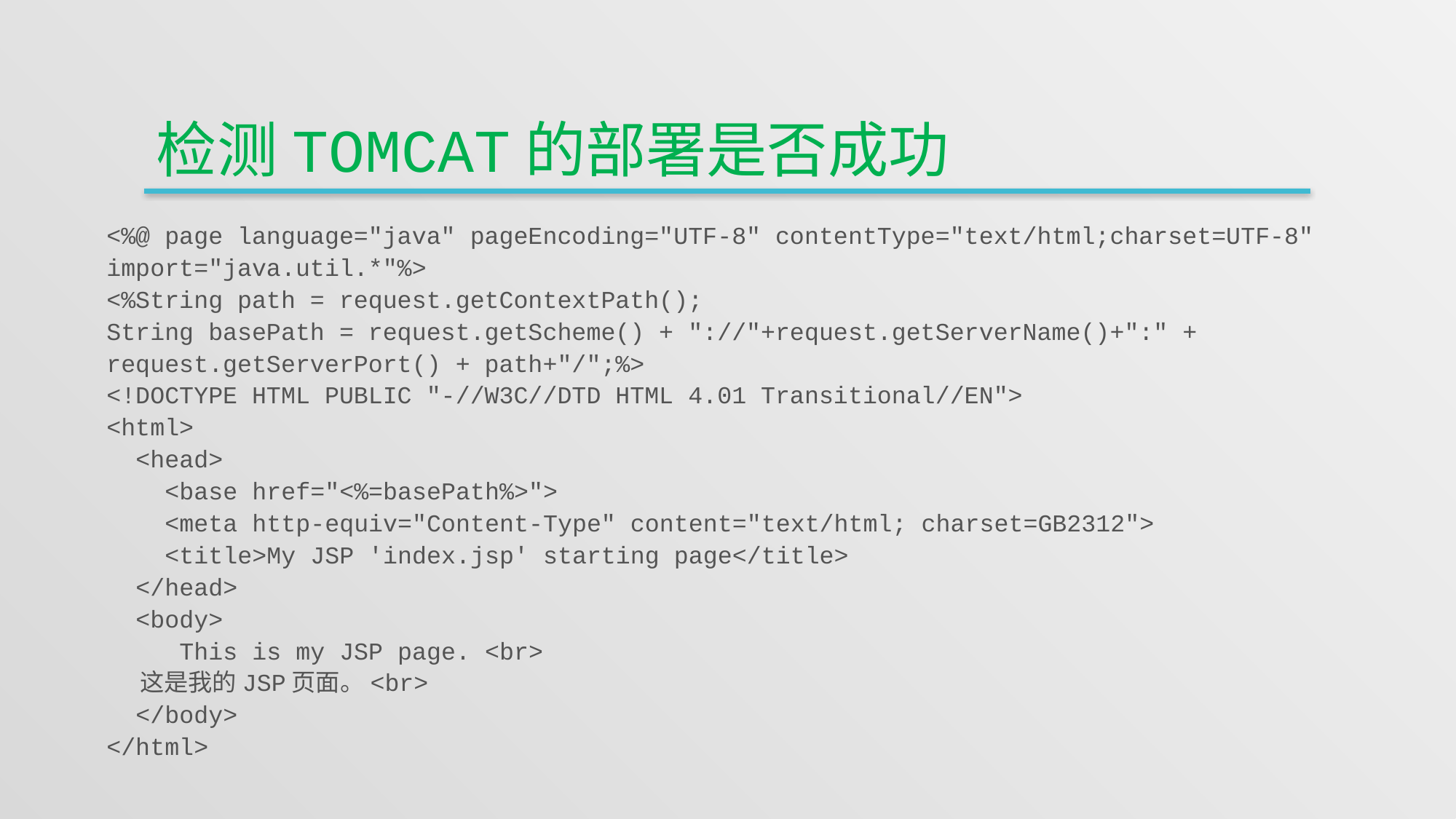

# 检测Tomcat的部署是否成功
<%@ page language="java" pageEncoding="UTF-8" contentType="text/html;charset=UTF-8" import="java.util.*"%>
<%String path = request.getContextPath();
String basePath = request.getScheme() + "://"+request.getServerName()+":" +   request.getServerPort() + path+"/";%>
<!DOCTYPE HTML PUBLIC "-//W3C//DTD HTML 4.01 Transitional//EN">
<html>
  <head>
    <base href="<%=basePath%>">
    <meta http-equiv="Content-Type" content="text/html; charset=GB2312">
    <title>My JSP 'index.jsp' starting page</title>
  </head>
  <body>
     This is my JSP page. <br>
     这是我的JSP页面。<br>
  </body>
</html>